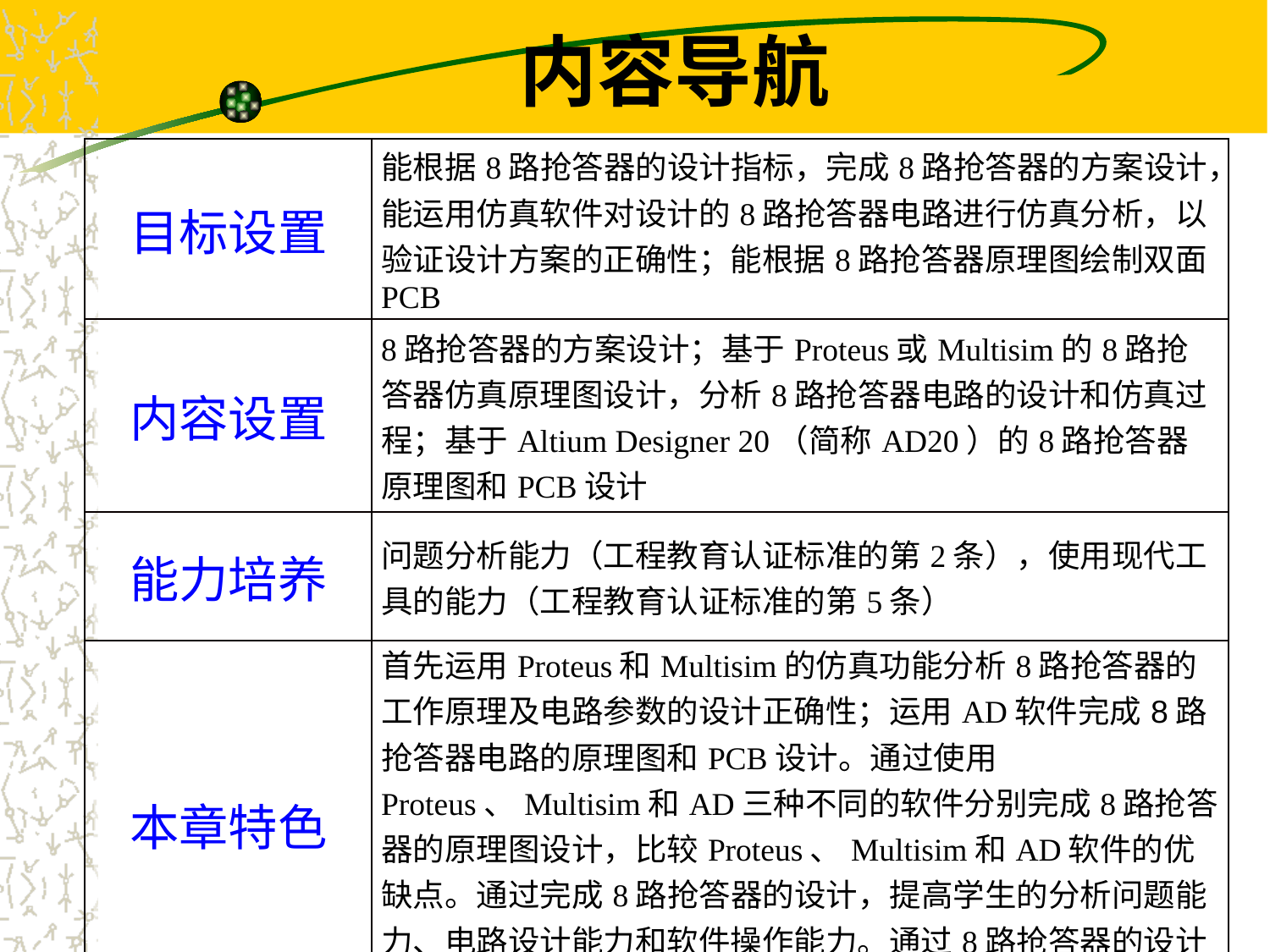

# 内容导航
| 目标设置 | 能根据8路抢答器的设计指标，完成8路抢答器的方案设计，能运用仿真软件对设计的8路抢答器电路进行仿真分析，以验证设计方案的正确性；能根据8路抢答器原理图绘制双面PCB |
| --- | --- |
| 内容设置 | 8路抢答器的方案设计；基于Proteus或Multisim的8路抢答器仿真原理图设计，分析8路抢答器电路的设计和仿真过程；基于Altium Designer 20（简称AD20）的8路抢答器原理图和PCB设计 |
| 能力培养 | 问题分析能力（工程教育认证标准的第2条），使用现代工具的能力（工程教育认证标准的第5条） |
| 本章特色 | 首先运用Proteus和Multisim的仿真功能分析8路抢答器的工作原理及电路参数的设计正确性；运用AD软件完成8路抢答器电路的原理图和PCB设计。通过使用Proteus、Multisim和AD三种不同的软件分别完成8路抢答器的原理图设计，比较Proteus、Multisim和AD软件的优缺点。通过完成8路抢答器的设计，提高学生的分析问题能力、电路设计能力和软件操作能力。通过8路抢答器的设计过程，介绍软件的使用方法 |